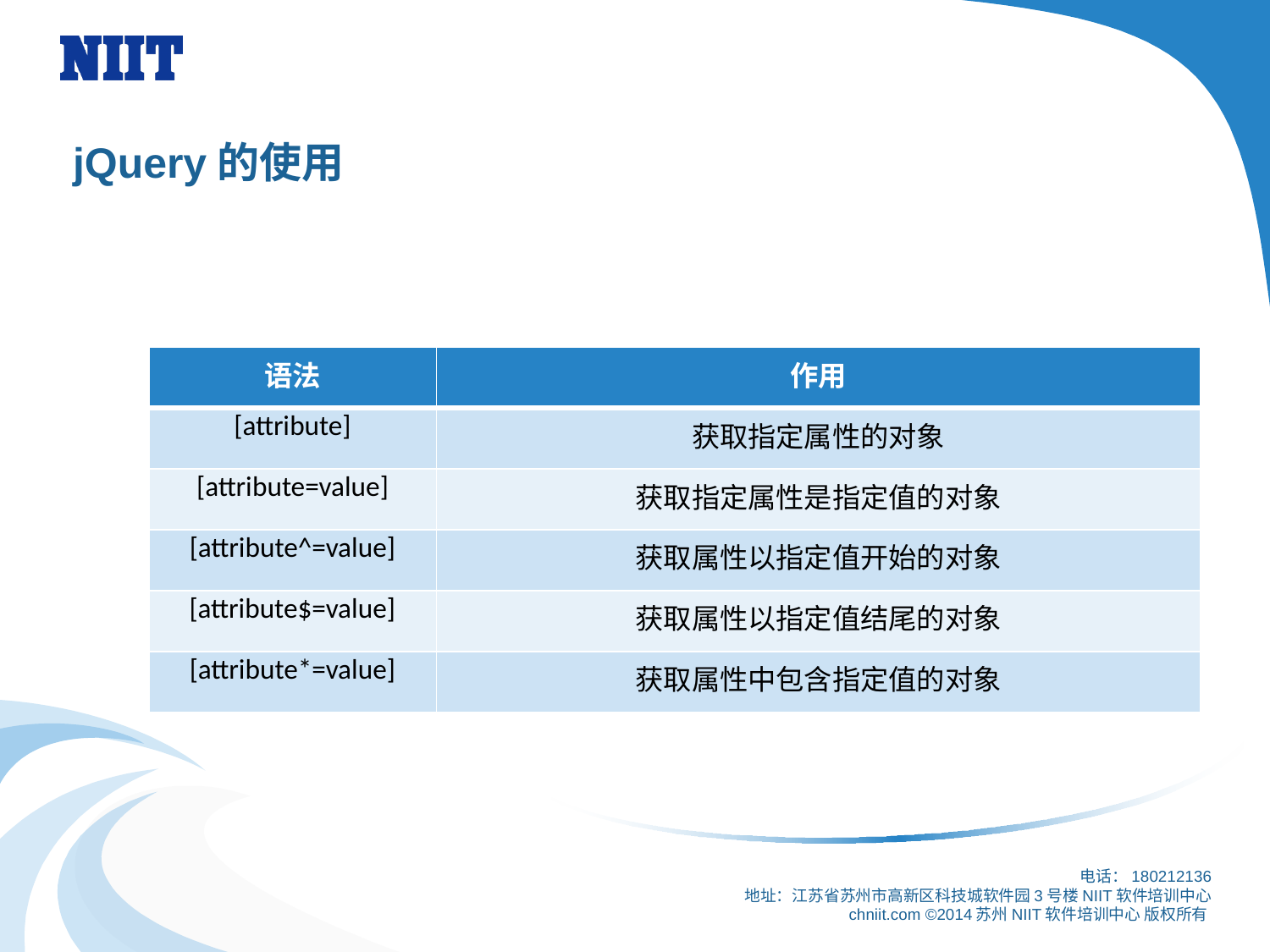

# jQuery的使用

| 语法 | 作用 |
| --- | --- |
| [attribute] | 获取指定属性的对象 |
| [attribute=value] | 获取指定属性是指定值的对象 |
| [attribute^=value] | 获取属性以指定值开始的对象 |
| [attribute$=value] | 获取属性以指定值结尾的对象 |
| [attribute\*=value] | 获取属性中包含指定值的对象 |